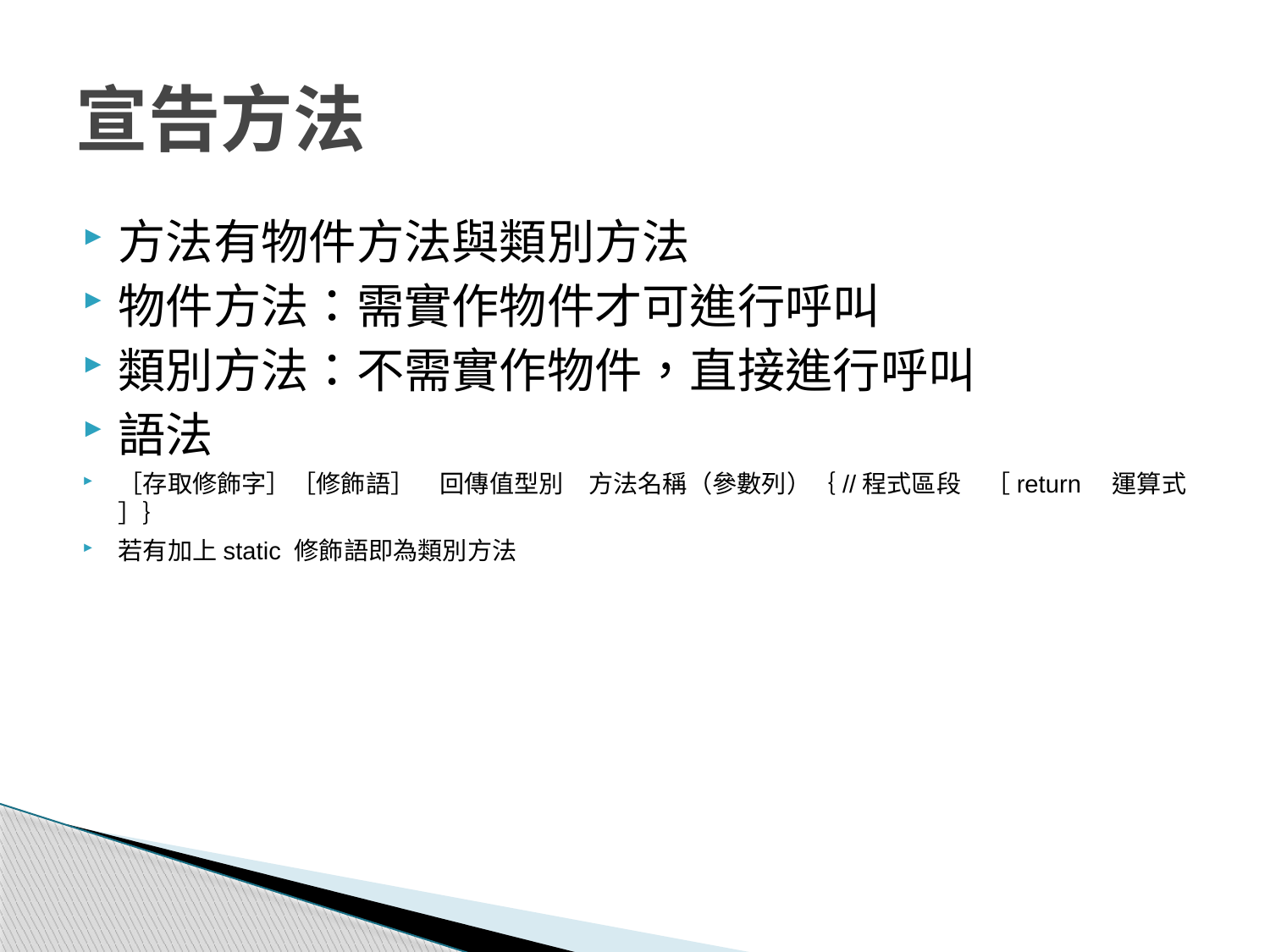

# 宣告方法
方法有物件方法與類別方法
物件方法：需實作物件才可進行呼叫
類別方法：不需實作物件，直接進行呼叫
語法
［存取修飾字］［修飾語］　回傳值型別　方法名稱（參數列）｛//程式區段　［return　運算式］｝
若有加上static 修飾語即為類別方法